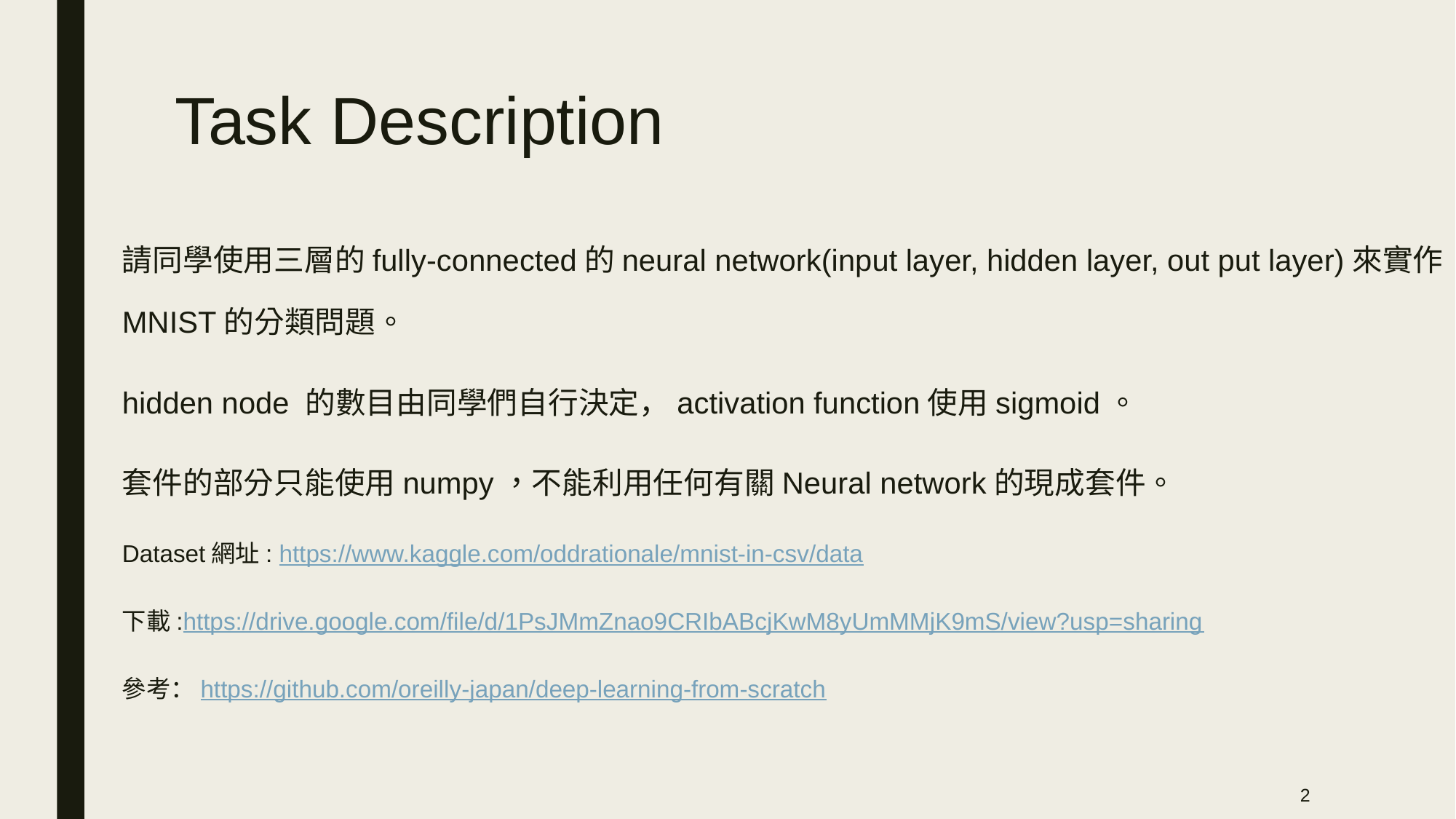

# Task Description
請同學使用三層的fully-connected的neural network(input layer, hidden layer, out put layer)來實作MNIST的分類問題。
hidden node 的數目由同學們自行決定，activation function使用sigmoid。
套件的部分只能使用numpy，不能利用任何有關Neural network的現成套件。
Dataset網址: https://www.kaggle.com/oddrationale/mnist-in-csv/data
下載:https://drive.google.com/file/d/1PsJMmZnao9CRIbABcjKwM8yUmMMjK9mS/view?usp=sharing
參考：https://github.com/oreilly-japan/deep-learning-from-scratch
2